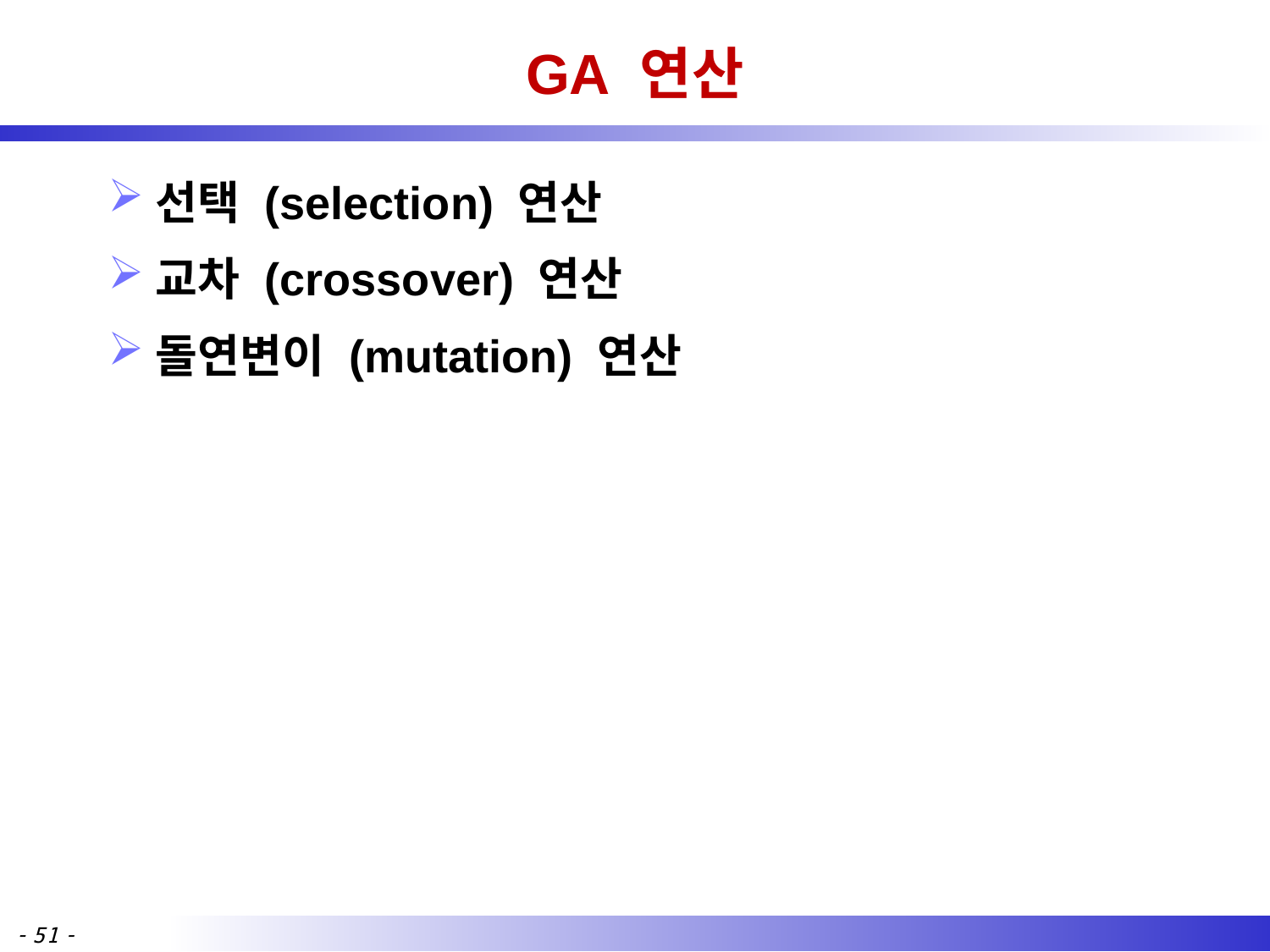

# GA 연산
선택 (selection) 연산
교차 (crossover) 연산
돌연변이 (mutation) 연산
- 51 -